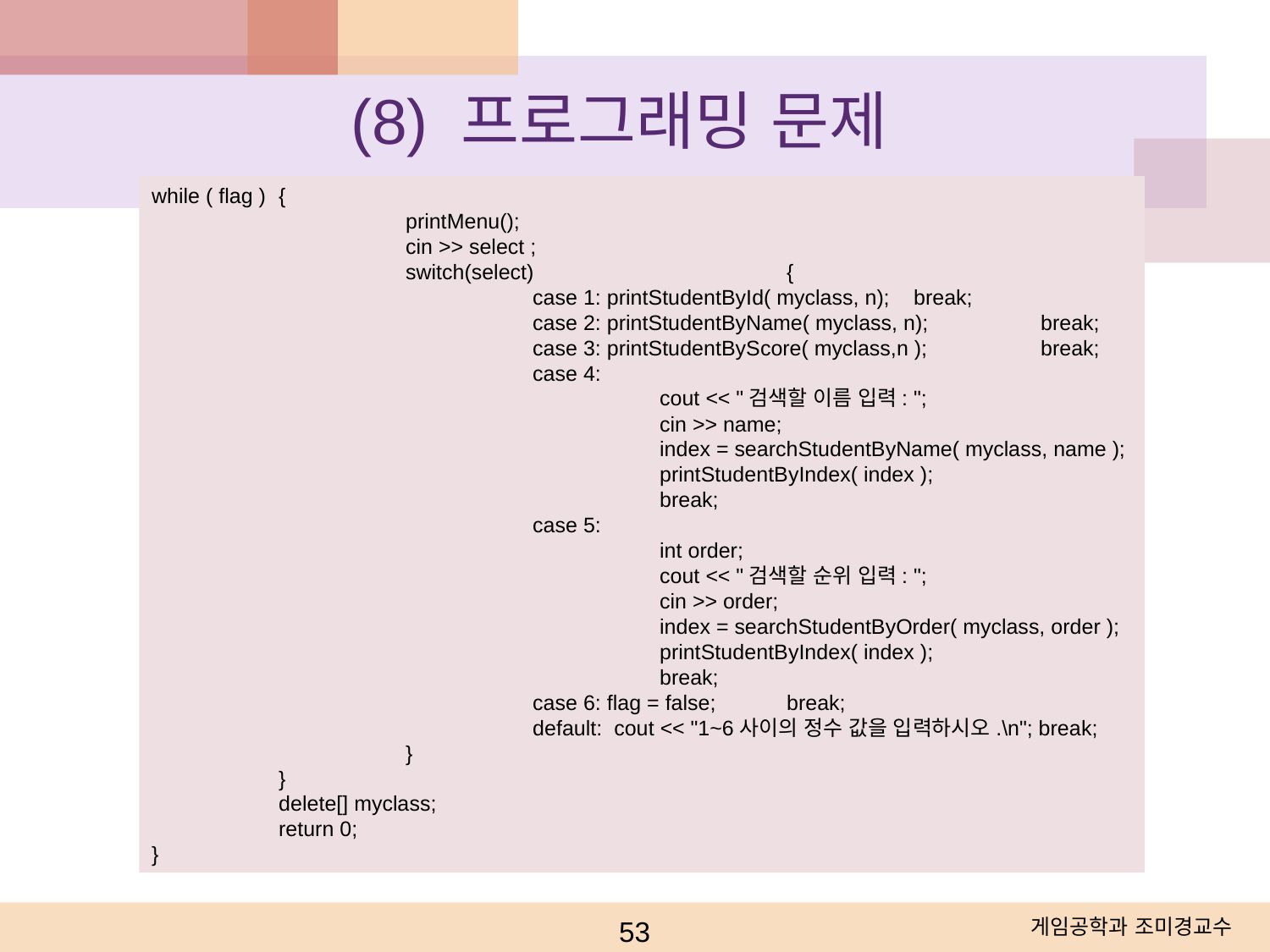

(8) 프로그래밍 문제
while ( flag )	{
		printMenu();
		cin >> select ;
		switch(select)		{
			case 1: printStudentById( myclass, n);	break;
			case 2: printStudentByName( myclass, n); 	break;
			case 3: printStudentByScore( myclass,n );	break;
			case 4:
				cout << "검색할 이름 입력: ";
				cin >> name;
				index = searchStudentByName( myclass, name );
				printStudentByIndex( index );
				break;
			case 5:
				int order;
				cout << "검색할 순위 입력: ";
				cin >> order;
				index = searchStudentByOrder( myclass, order );
				printStudentByIndex( index );
				break;
			case 6: flag = false;	break;
			default:  cout << "1~6사이의 정수 값을 입력하시오.\n"; break;
		}
	}
	delete[] myclass;
	return 0;
}

53
게임공학과 조미경교수